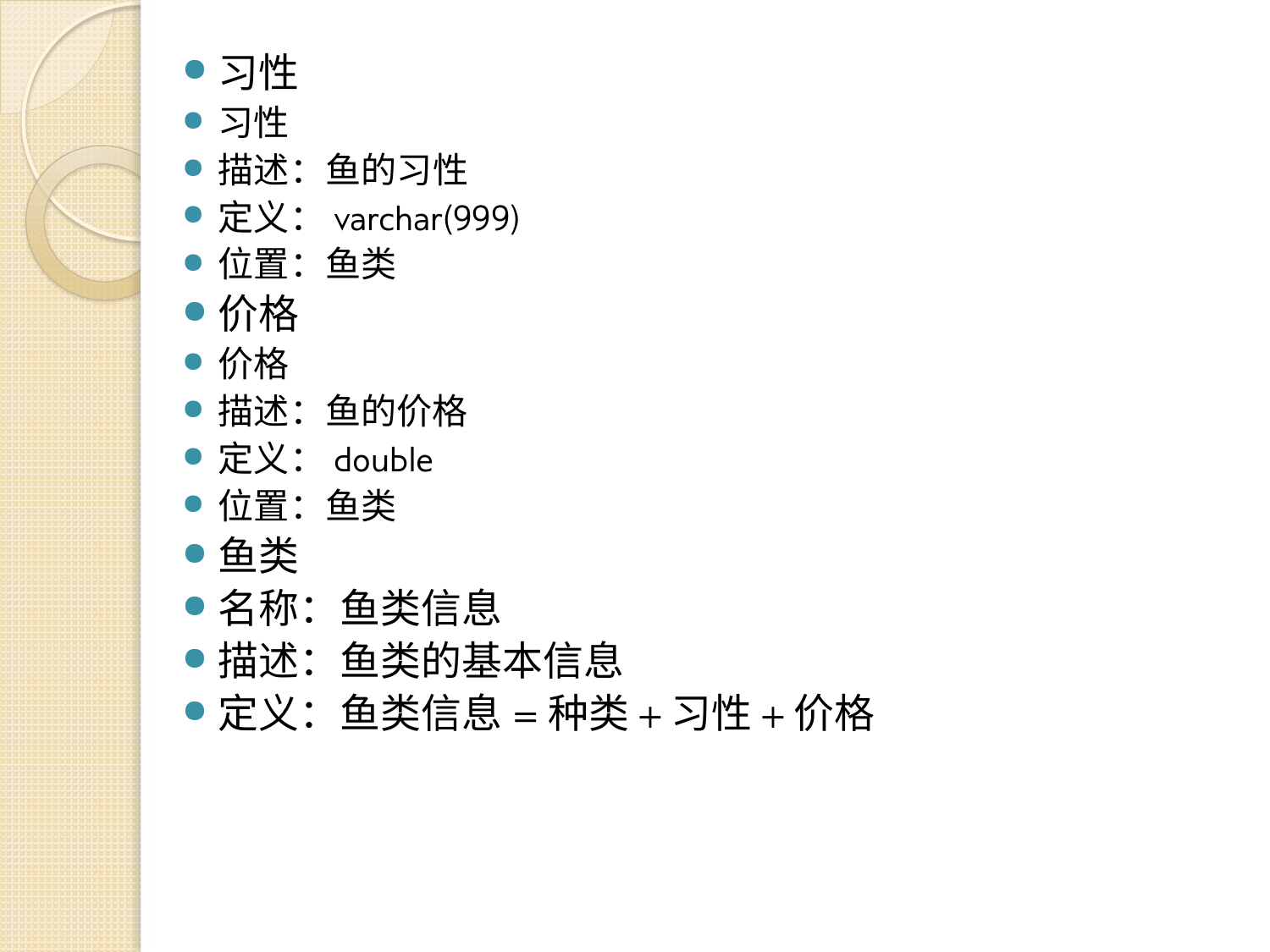

习性
习性
描述：鱼的习性
定义：varchar(999)
位置：鱼类
价格
价格
描述：鱼的价格
定义：double
位置：鱼类
鱼类
名称：鱼类信息
描述：鱼类的基本信息
定义：鱼类信息=种类+习性+价格